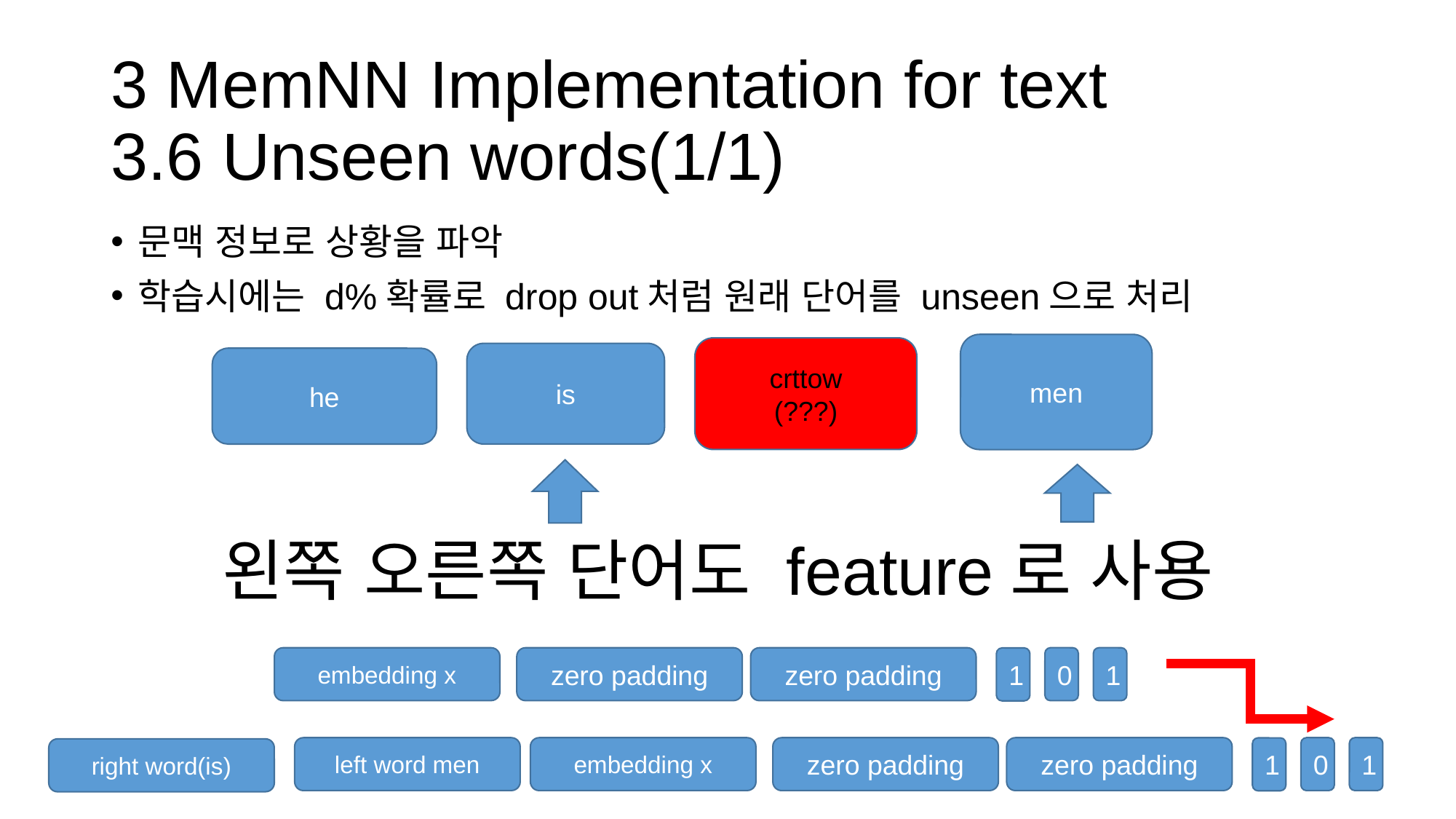

# 3 MemNN Implementation for text 3.6 Unseen words(1/1)
문맥 정보로 상황을 파악
학습시에는 d%확률로 drop out처럼 원래 단어를 unseen으로 처리

men
crttow
(???)
is
he

왼쪽 오른쪽 단어도 feature로 사용
embedding x
zero padding
zero padding
0
1
1
left word men
embedding x
zero padding
zero padding
0
1
1
right word(is)